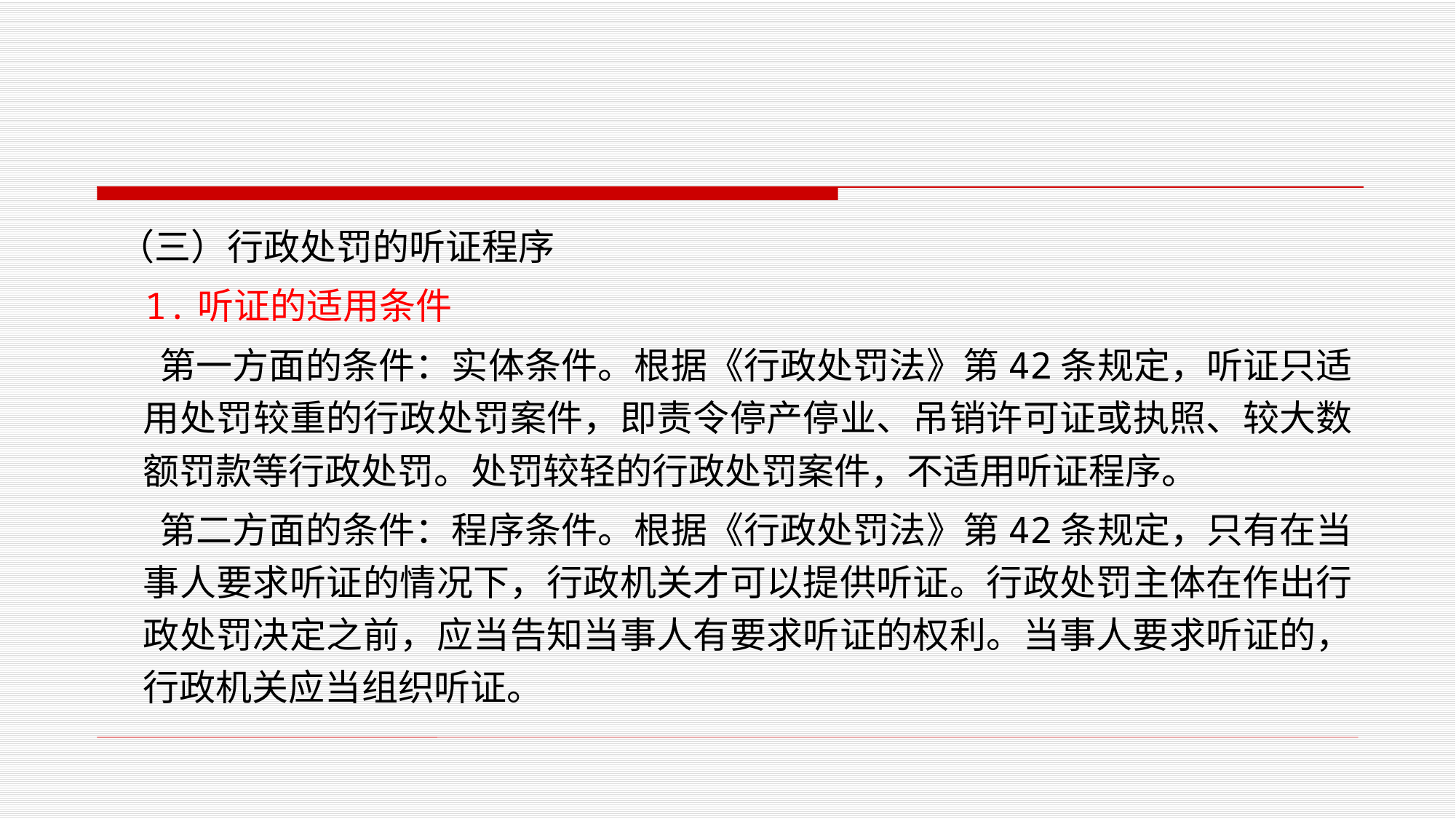

#
 （三）行政处罚的听证程序
  1.听证的适用条件
      第一方面的条件：实体条件。根据《行政处罚法》第42条规定，听证只适用处罚较重的行政处罚案件，即责令停产停业、吊销许可证或执照、较大数额罚款等行政处罚。处罚较轻的行政处罚案件，不适用听证程序。
      第二方面的条件：程序条件。根据《行政处罚法》第42条规定，只有在当事人要求听证的情况下，行政机关才可以提供听证。行政处罚主体在作出行政处罚决定之前，应当告知当事人有要求听证的权利。当事人要求听证的，行政机关应当组织听证。